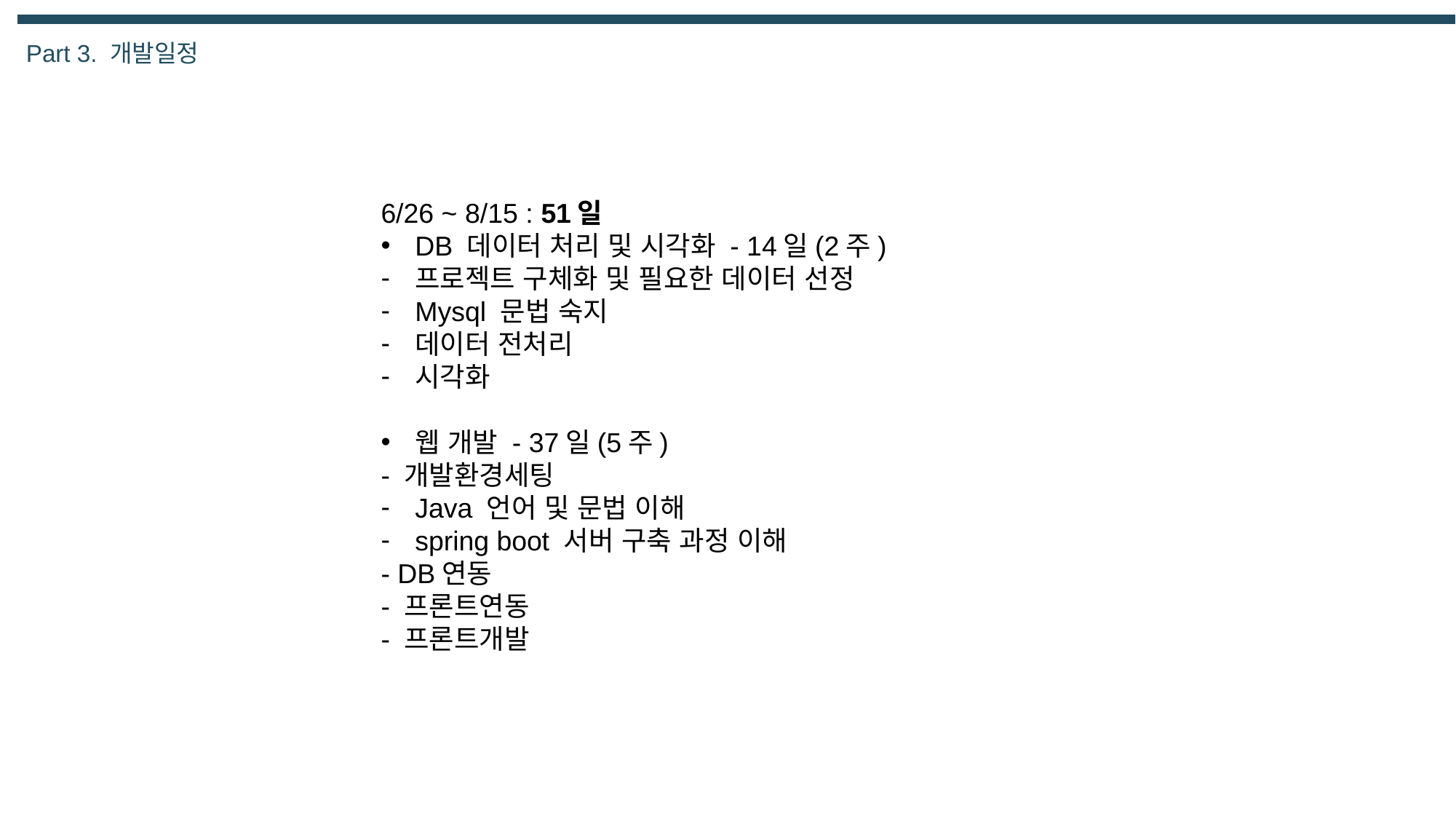

Part 3. 개발일정
6/26 ~ 8/15 : 51일
DB 데이터 처리 및 시각화 - 14일(2주)
프로젝트 구체화 및 필요한 데이터 선정
Mysql 문법 숙지
데이터 전처리
시각화

웹 개발 - 37일(5주)
- 개발환경세팅
Java 언어 및 문법 이해
spring boot 서버 구축 과정 이해
- DB연동
- 프론트연동
- 프론트개발